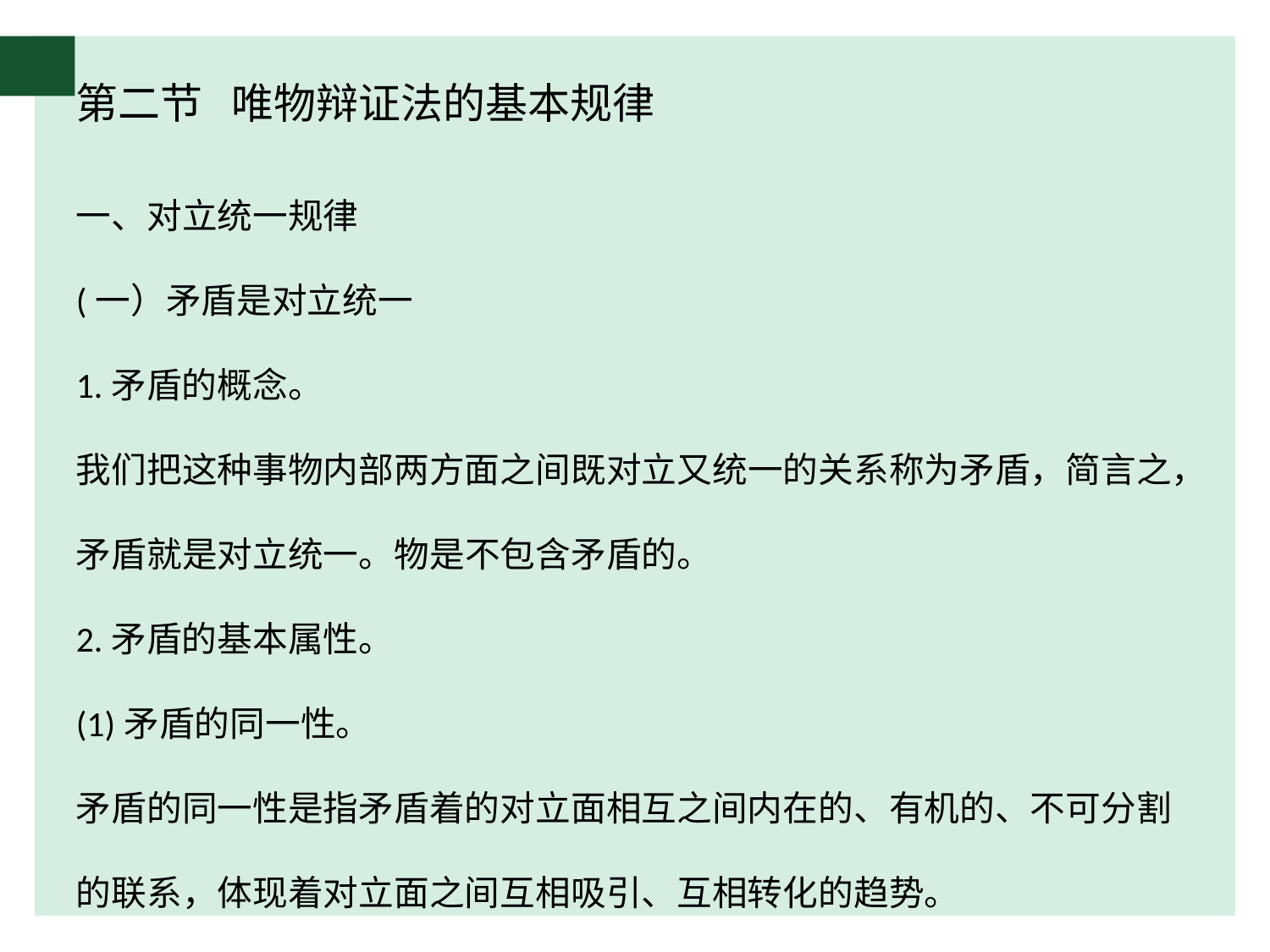

# 第二节   唯物辩证法的基本规律
一、对立统一规律
(一）矛盾是对立统一
1.矛盾的概念。
我们把这种事物内部两方面之间既对立又统一的关系称为矛盾，简言之，矛盾就是对立统一。物是不包含矛盾的。
2.矛盾的基本属性。
(1)矛盾的同一性。
矛盾的同一性是指矛盾着的对立面相互之间内在的、有机的、不可分割的联系，体现着对立面之间互相吸引、互相转化的趋势。